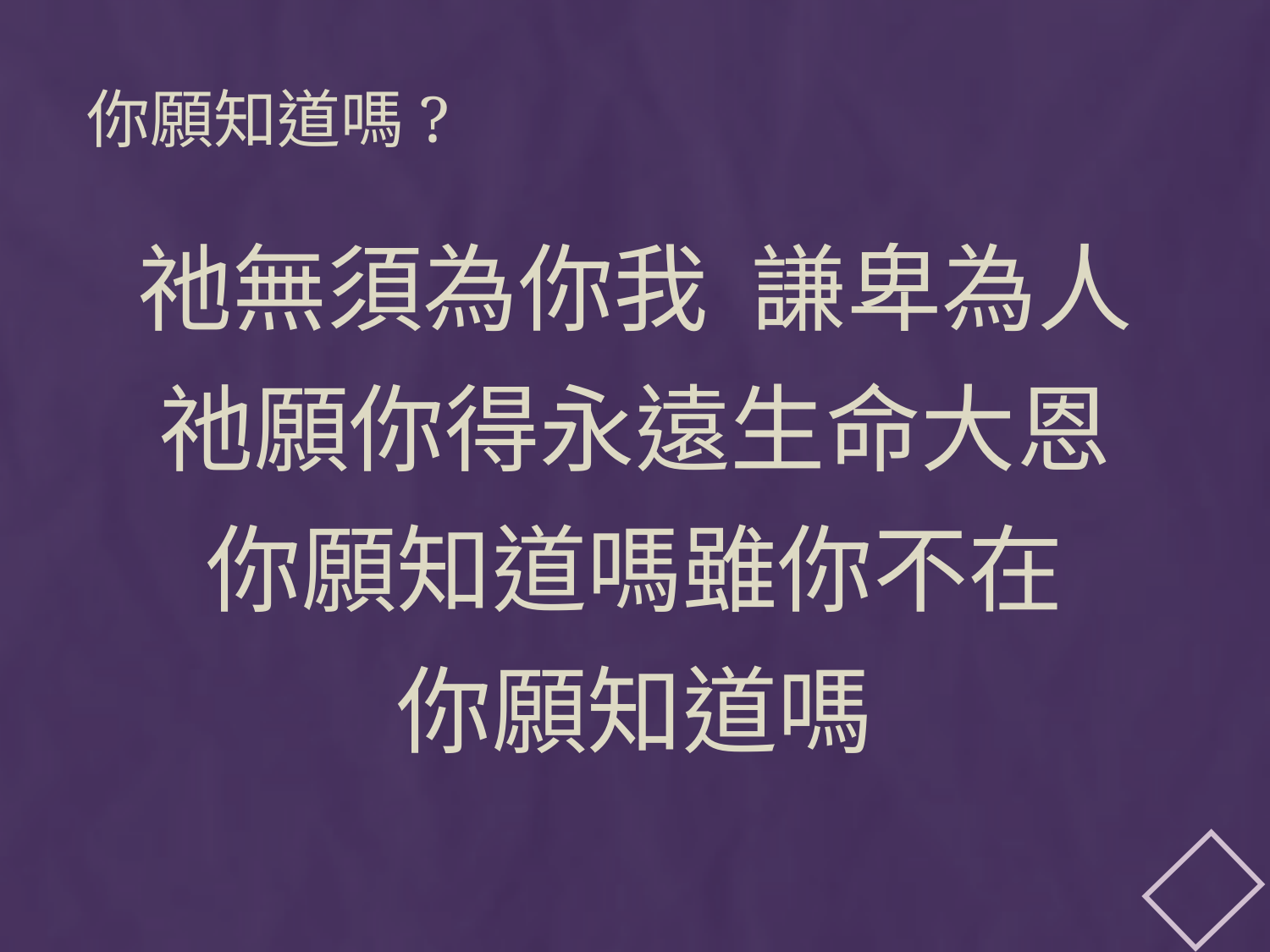

# 你願知道嗎?
祂無須為你我  謙卑為人
祂願你得永遠生命大恩
你願知道嗎雖你不在
你願知道嗎